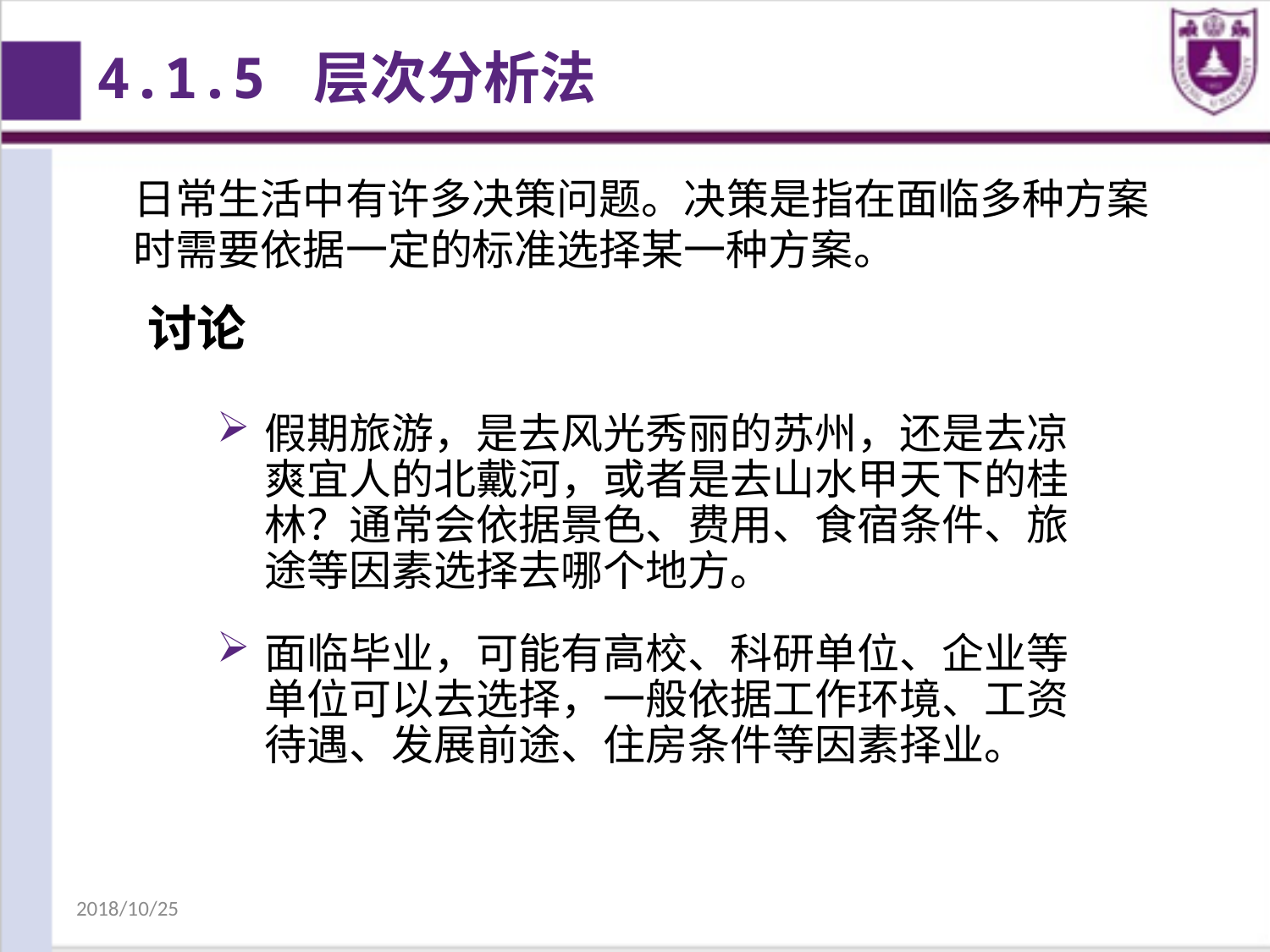

4.1.5 层次分析法
日常生活中有许多决策问题。决策是指在面临多种方案时需要依据一定的标准选择某一种方案。
讨论
假期旅游，是去风光秀丽的苏州，还是去凉爽宜人的北戴河，或者是去山水甲天下的桂林？通常会依据景色、费用、食宿条件、旅途等因素选择去哪个地方。
面临毕业，可能有高校、科研单位、企业等单位可以去选择，一般依据工作环境、工资待遇、发展前途、住房条件等因素择业。
2018/10/25